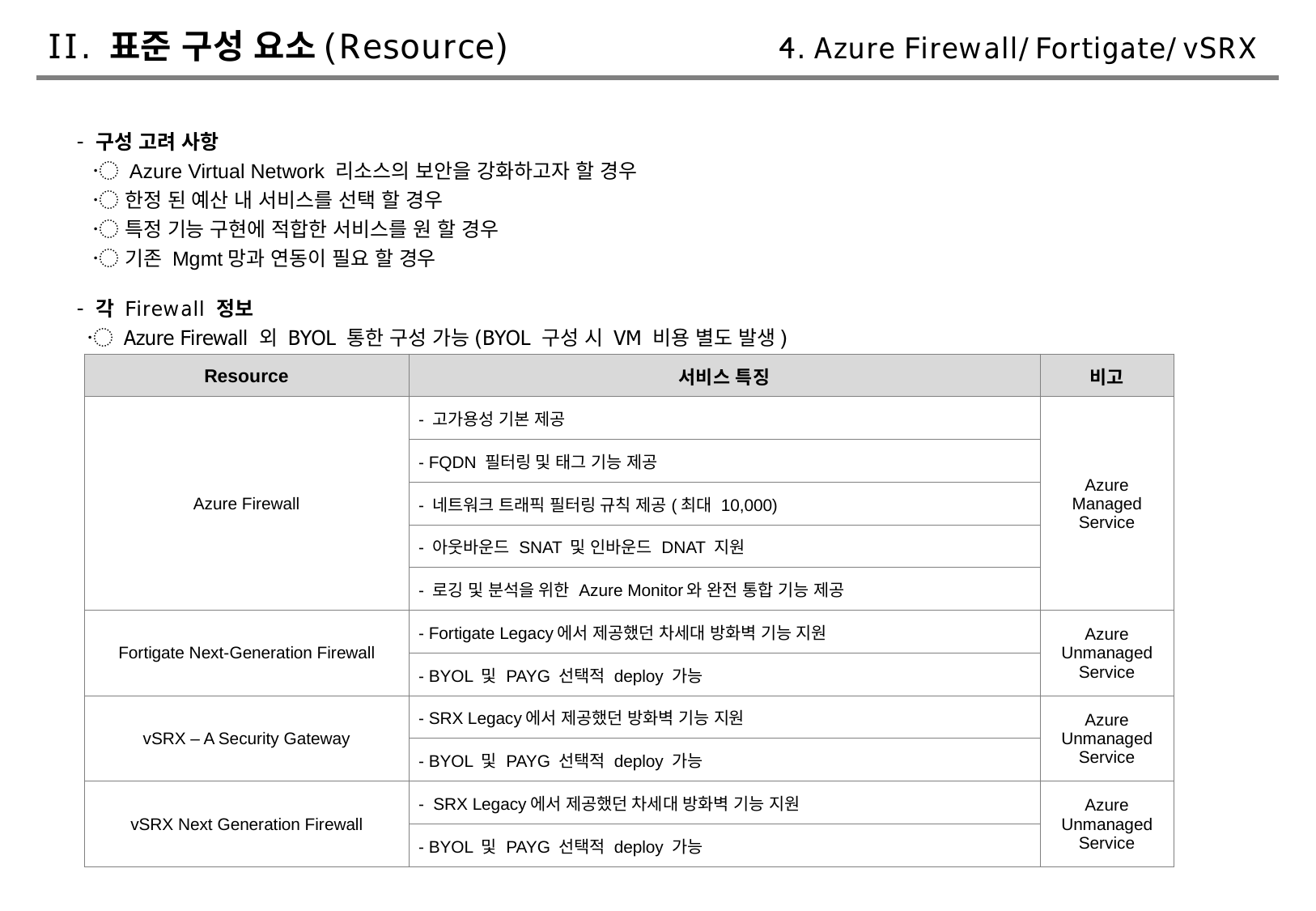

# II. 표준 구성 요소(Resource)
4. Azure Firewall/Fortigate/vSRX
- 구성 고려 사항
   〮 Azure Virtual Network 리소스의 보안을 강화하고자 할 경우
   〮 한정 된 예산 내 서비스를 선택 할 경우
   〮 특정 기능 구현에 적합한 서비스를 원 할 경우
   〮 기존 Mgmt망과 연동이 필요 할 경우
- 각 Firewall 정보
  〮 Azure Firewall 외 BYOL 통한 구성 가능(BYOL 구성 시 VM 비용 별도 발생)
| Resource | 서비스 특징 | 비고 |
| --- | --- | --- |
| Azure Firewall | - 고가용성 기본 제공 | Azure Managed Service |
|  | - FQDN 필터링 및 태그 기능 제공 |  |
|  | - 네트워크 트래픽 필터링 규칙 제공(최대 10,000) |  |
|  | - 아웃바운드 SNAT 및 인바운드 DNAT 지원 |  |
|  | - 로깅 및 분석을 위한 Azure Monitor와 완전 통합 기능 제공 |  |
| Fortigate Next-Generation Firewall | - Fortigate Legacy에서 제공했던 차세대 방화벽 기능 지원 | Azure Unmanaged Service |
|  | - BYOL 및 PAYG 선택적 deploy 가능 |  |
| vSRX – A Security Gateway | - SRX Legacy에서 제공했던 방화벽 기능 지원 | Azure Unmanaged Service |
|  | - BYOL 및 PAYG 선택적 deploy 가능 |  |
| vSRX Next Generation Firewall | - SRX Legacy에서 제공했던 차세대 방화벽 기능 지원 | Azure Unmanaged Service |
|  | - BYOL 및 PAYG 선택적 deploy 가능 |  |